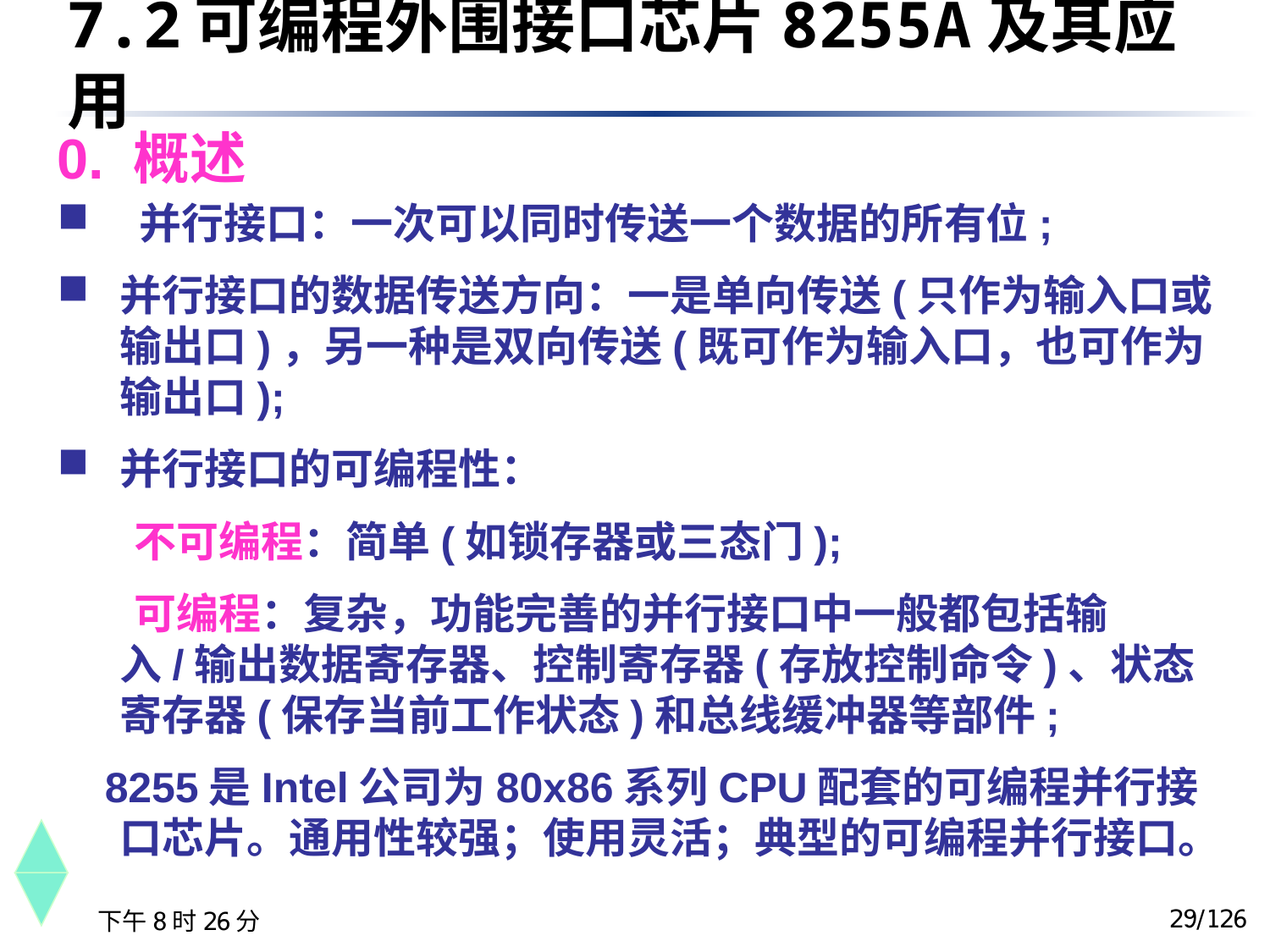

7.2	可编程外围接口芯片8255A及其应用
0. 概述
 并行接口：一次可以同时传送一个数据的所有位;
并行接口的数据传送方向：一是单向传送(只作为输入口或输出口)，另一种是双向传送(既可作为输入口，也可作为输出口);
并行接口的可编程性：
       不可编程：简单(如锁存器或三态门);
       可编程：复杂，功能完善的并行接口中一般都包括输入/输出数据寄存器、控制寄存器(存放控制命令)、状态寄存器(保存当前工作状态)和总线缓冲器等部件;
    8255是Intel公司为80x86系列CPU配套的可编程并行接口芯片。通用性较强；使用灵活；典型的可编程并行接口。
29/126
下午8时26分